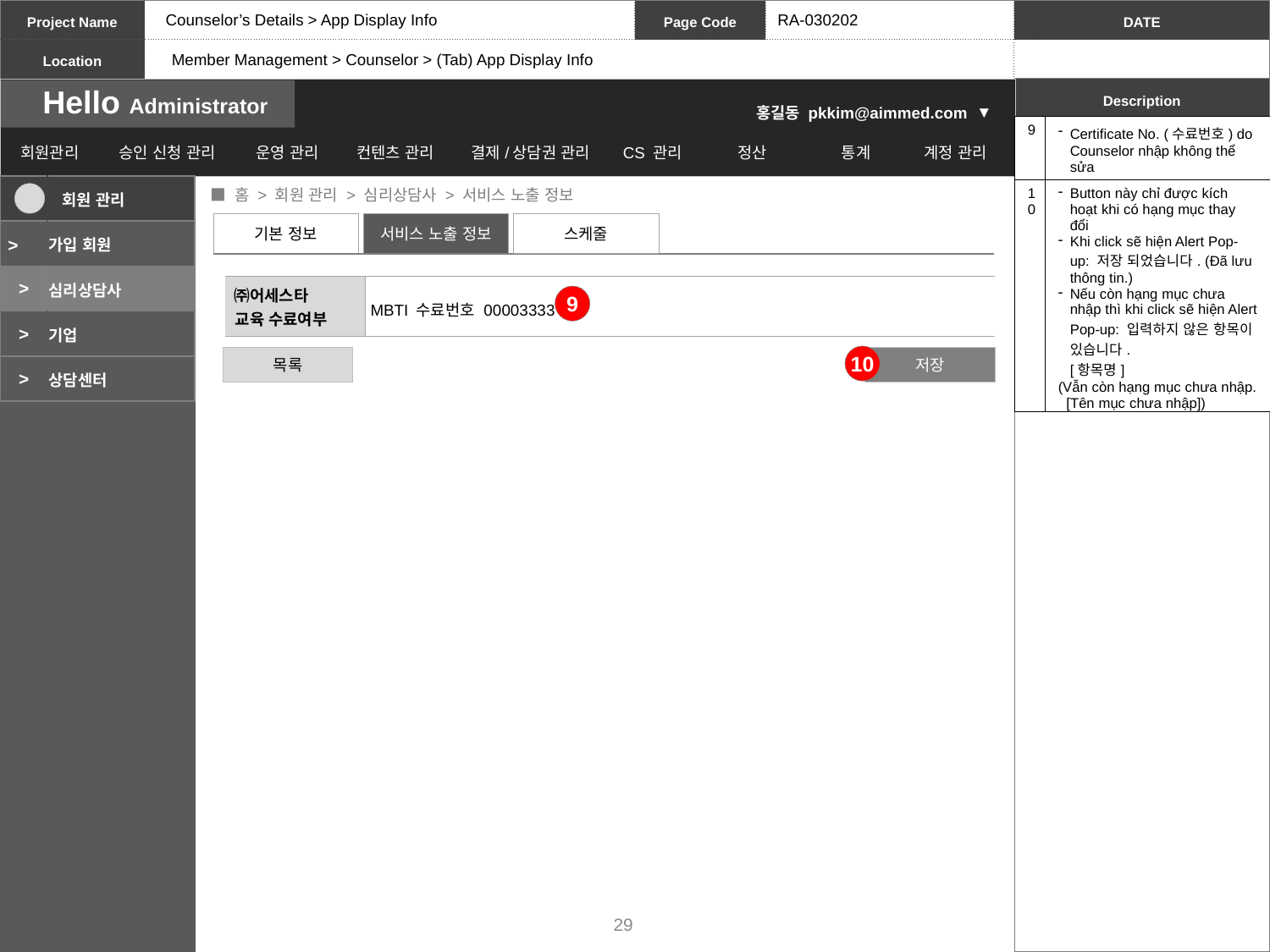

Counselor’s Details > App Display Info
RA-030202
Member Management > Counselor > (Tab) App Display Info
| 9 | Certificate No. (수료번호) do Counselor nhập không thể sửa |
| --- | --- |
| 10 | Button này chỉ được kích hoạt khi có hạng mục thay đổi Khi click sẽ hiện Alert Pop-up: 저장 되었습니다. (Đã lưu thông tin.) Nếu còn hạng mục chưa nhập thì khi click sẽ hiện Alert Pop-up: 입력하지 않은 항목이 있습니다. [항목명] (Vẫn còn hạng mục chưa nhập. [Tên mục chưa nhập]) |
   ■ 홈 > 회원 관리 > 심리상담사 > 서비스 노출 정보

|  | 회원 관리 |
| --- | --- |
| > | 가입 회원 |
| > | 심리상담사 |
| > | 기업 |
| > | 상담센터 |

기본 정보
서비스 노출 정보
스케줄
| ㈜어세스타 교육 수료여부 | MBTI 수료번호 00003333 |
| --- | --- |
9
10
목록
저장
29